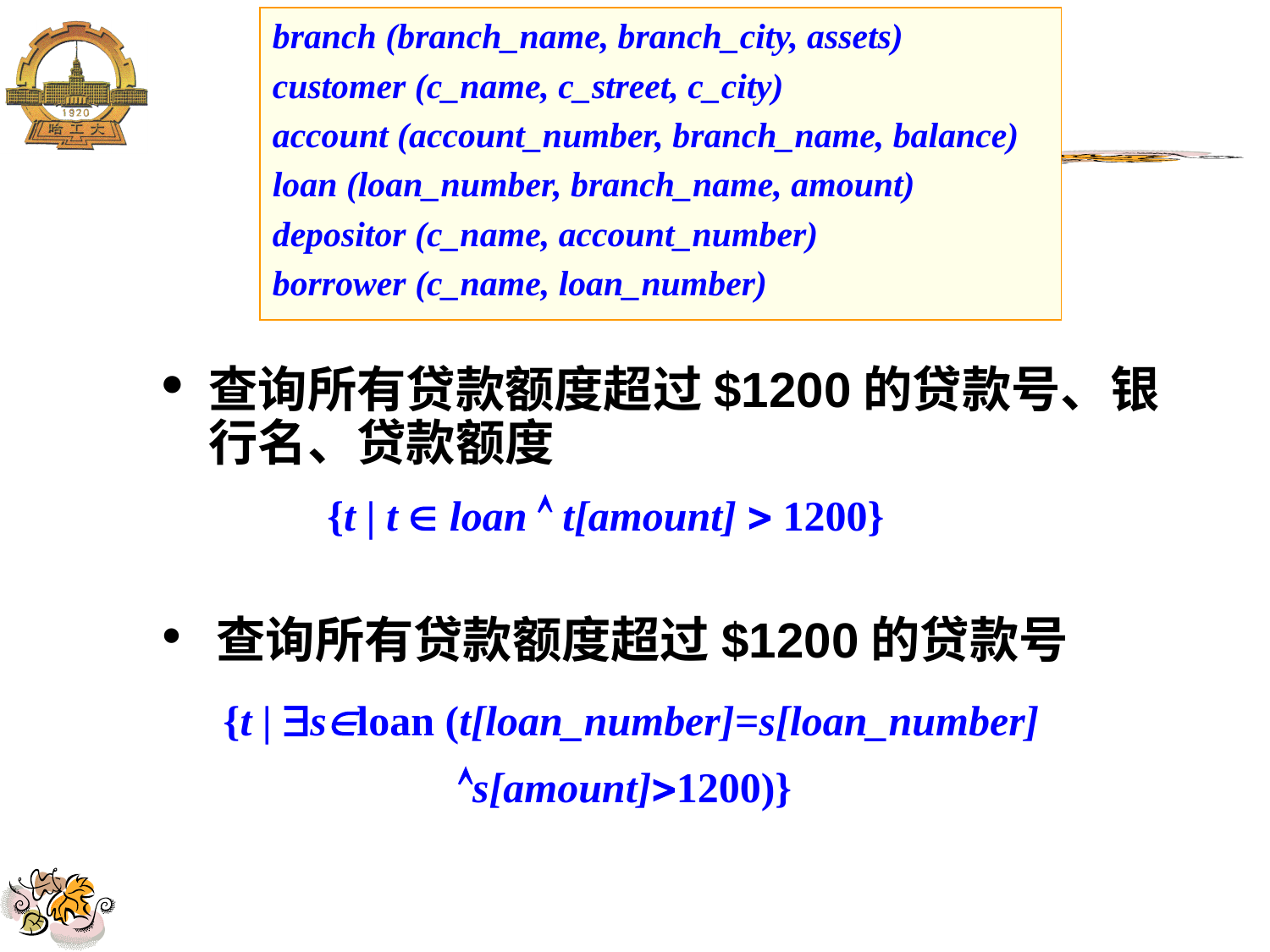

branch (branch_name, branch_city, assets)
customer (c_name, c_street, c_city)
account (account_number, branch_name, balance)
loan (loan_number, branch_name, amount)
depositor (c_name, account_number)
borrower (c_name, loan_number)
查询所有贷款额度超过$1200的贷款号、银行名、贷款额度
{t | t ∈ loan ∧ t[amount] > 1200}
  查询所有贷款额度超过$1200的贷款号
     {t | ∃s∈loan (t[loan_number]=s[loan_number]
                            ∧s[amount]>1200)}